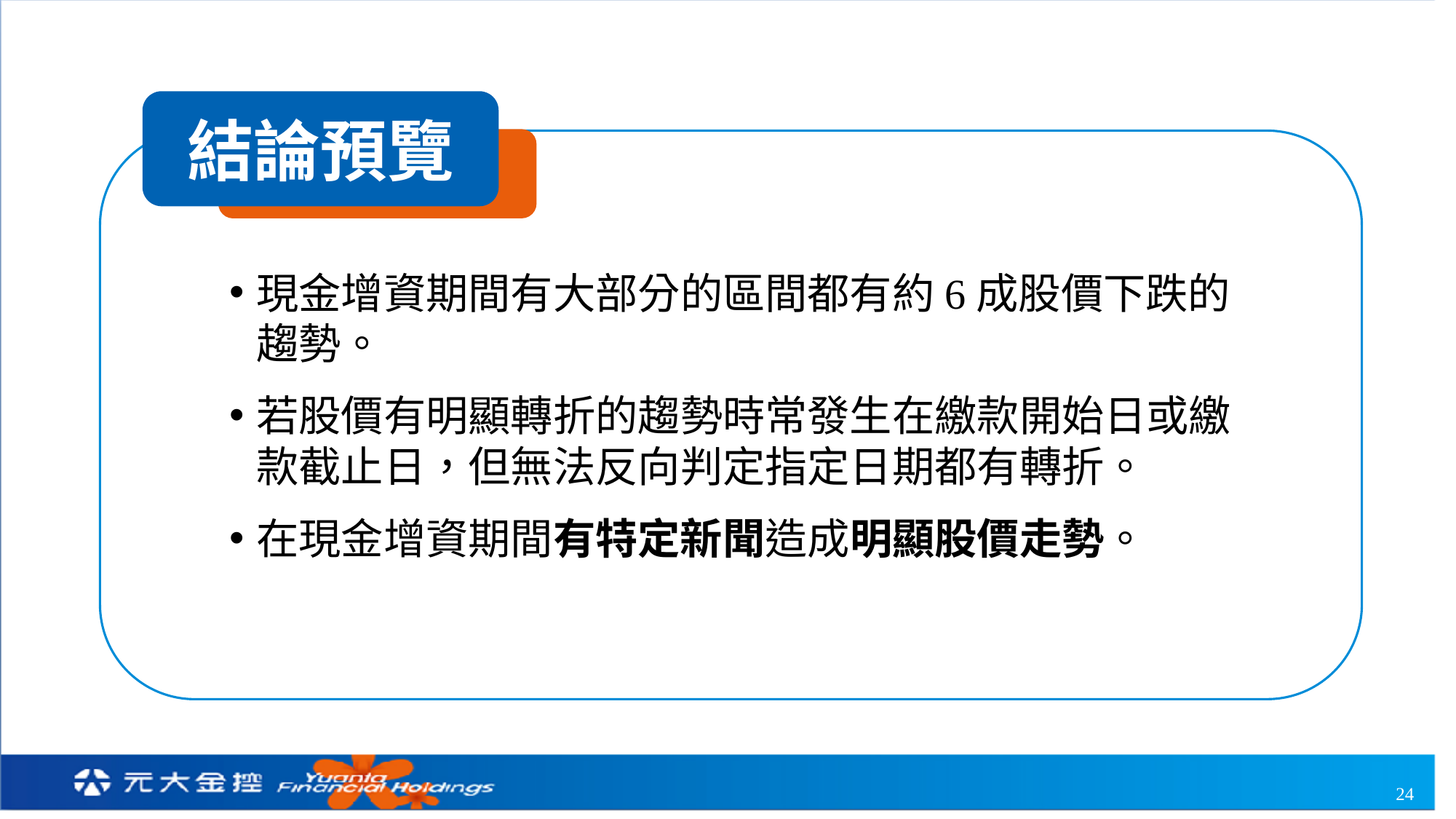

結論預覽

現金增資期間有大部分的區間都有約6成股價下跌的趨勢。
若股價有明顯轉折的趨勢時常發生在繳款開始日或繳款截止日，但無法反向判定指定日期都有轉折。
在現金增資期間有特定新聞造成明顯股價走勢。
24